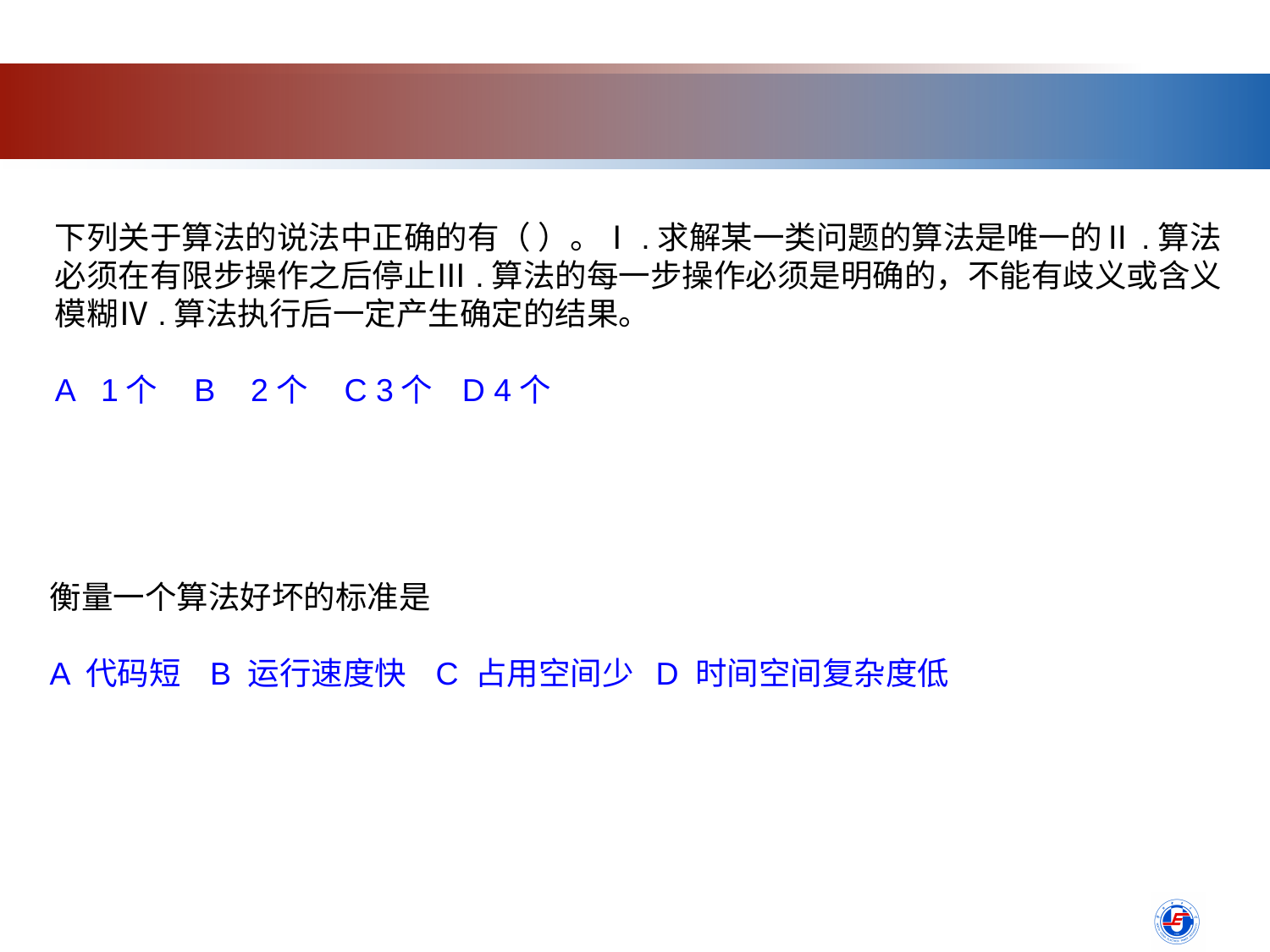

下列关于算法的说法中正确的有（ ）。Ⅰ.求解某一类问题的算法是唯一的Ⅱ.算法必须在有限步操作之后停止Ⅲ.算法的每一步操作必须是明确的，不能有歧义或含义模糊Ⅳ.算法执行后一定产生确定的结果。

A   1个    B    2个    C 3个   D 4个
衡量一个算法好坏的标准是

A 代码短   B 运行速度快   C 占用空间少  D 时间空间复杂度低